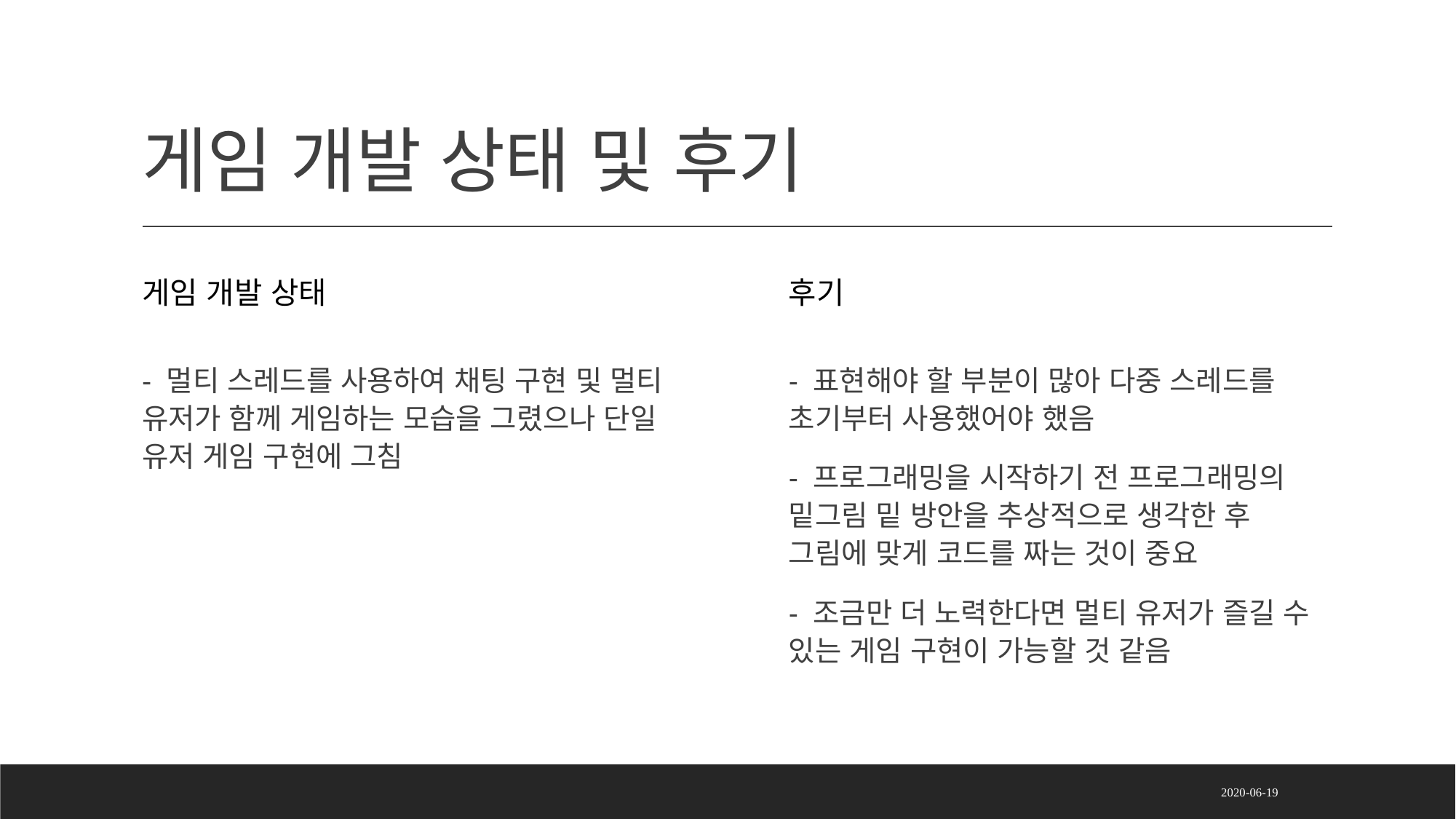

# 게임 개발 상태 및 후기
게임 개발 상태
후기
- 표현해야 할 부분이 많아 다중 스레드를 초기부터 사용했어야 했음
- 프로그래밍을 시작하기 전 프로그래밍의 밑그림 밑 방안을 추상적으로 생각한 후 그림에 맞게 코드를 짜는 것이 중요
- 조금만 더 노력한다면 멀티 유저가 즐길 수 있는 게임 구현이 가능할 것 같음
- 멀티 스레드를 사용하여 채팅 구현 및 멀티 유저가 함께 게임하는 모습을 그렸으나 단일 유저 게임 구현에 그침
2020-06-19